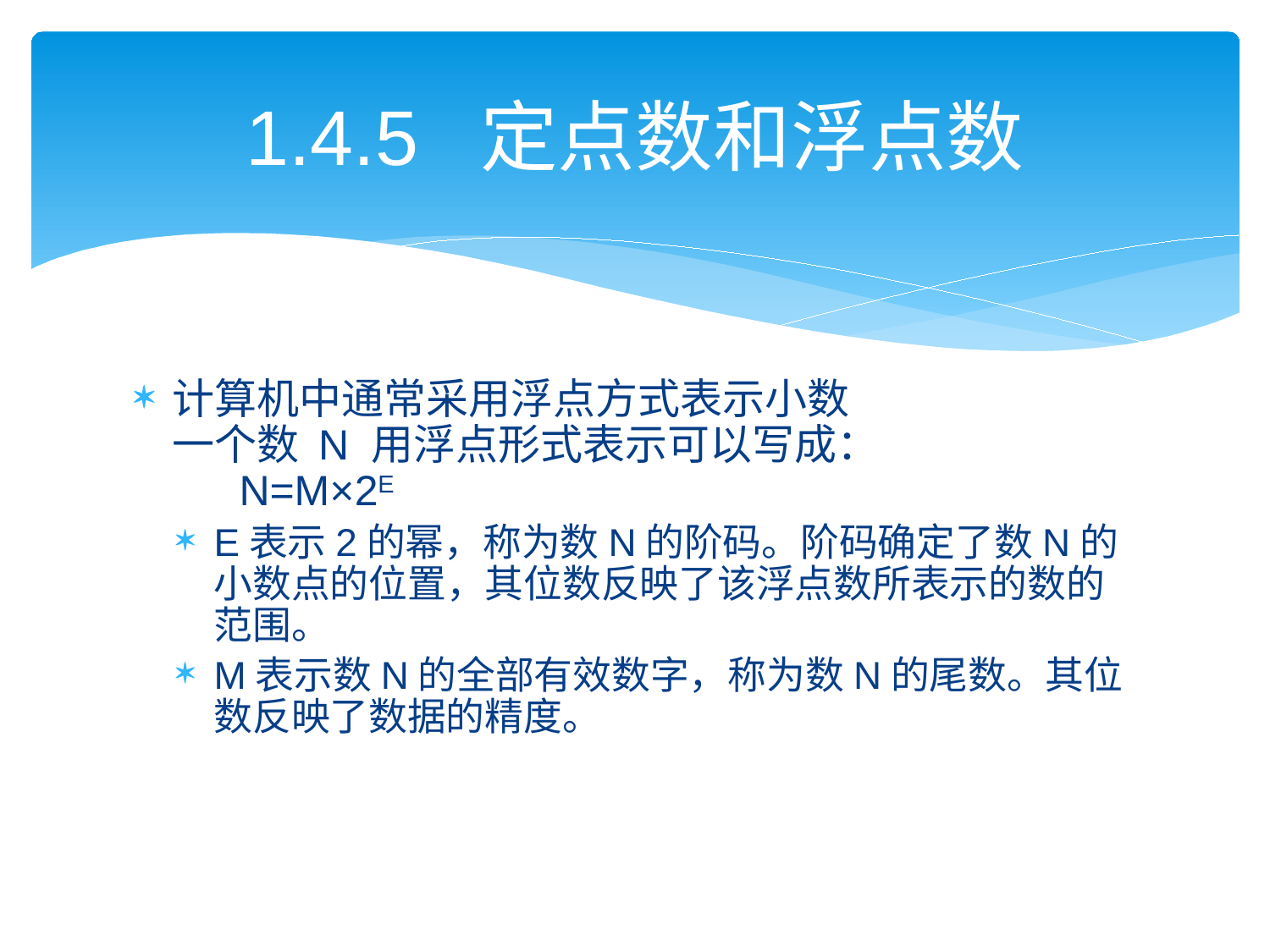

# 1.4.5  定点数和浮点数
计算机中通常采用浮点方式表示小数
一个数 N 用浮点形式表示可以写成：
      N=M×2E
E表示2的幂，称为数N的阶码。阶码确定了数N的小数点的位置，其位数反映了该浮点数所表示的数的范围。
M表示数N的全部有效数字，称为数N的尾数。其位数反映了数据的精度。